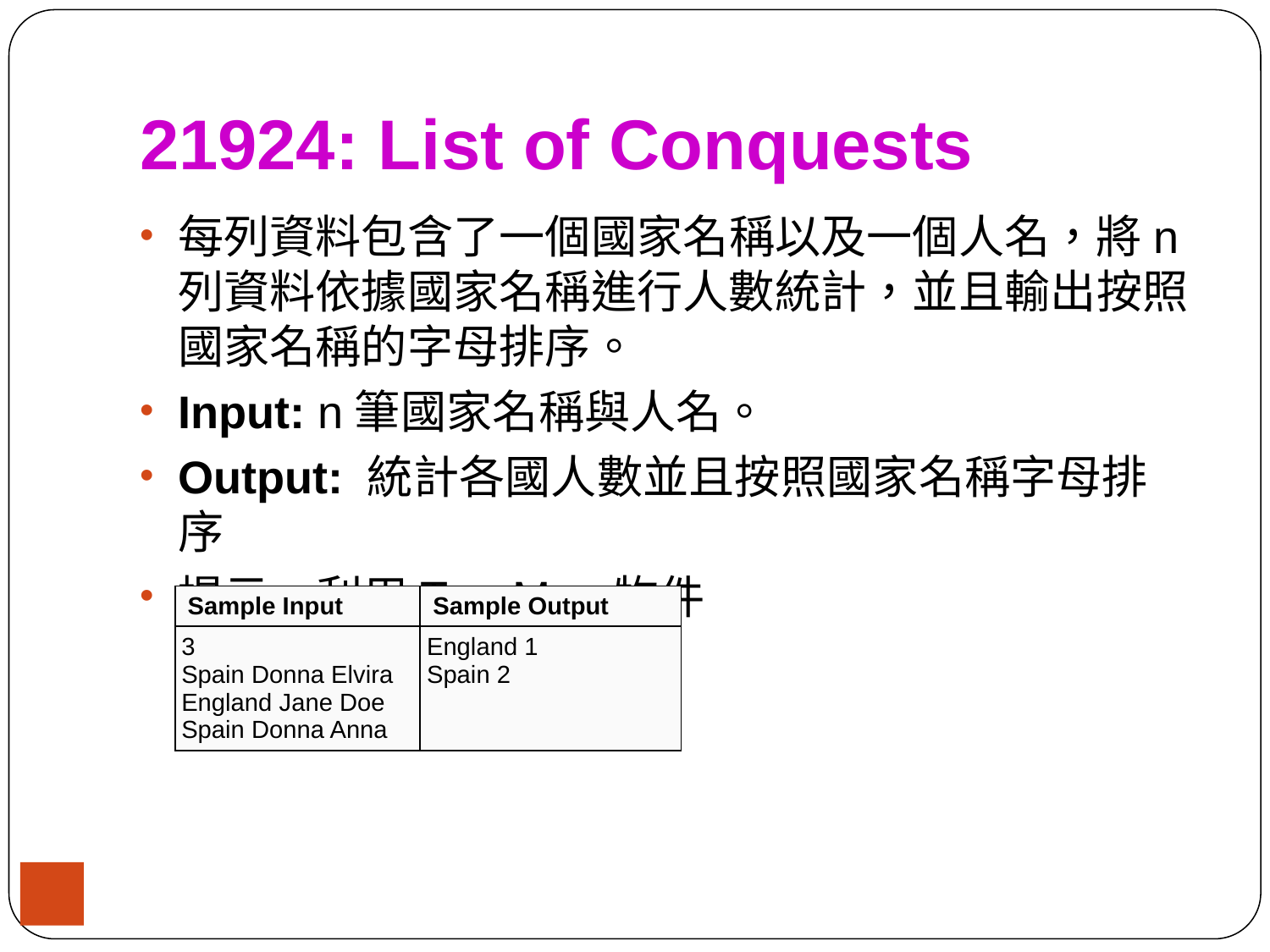

# 21924: List of Conquests
每列資料包含了一個國家名稱以及一個人名，將n列資料依據國家名稱進行人數統計，並且輸出按照國家名稱的字母排序。
Input: n筆國家名稱與人名。
Output: 統計各國人數並且按照國家名稱字母排序
提示: 利用TreeMap物件
| Sample Input | Sample Output |
| --- | --- |
| 3 Spain Donna Elvira England Jane Doe Spain Donna Anna | England 1 Spain 2 |